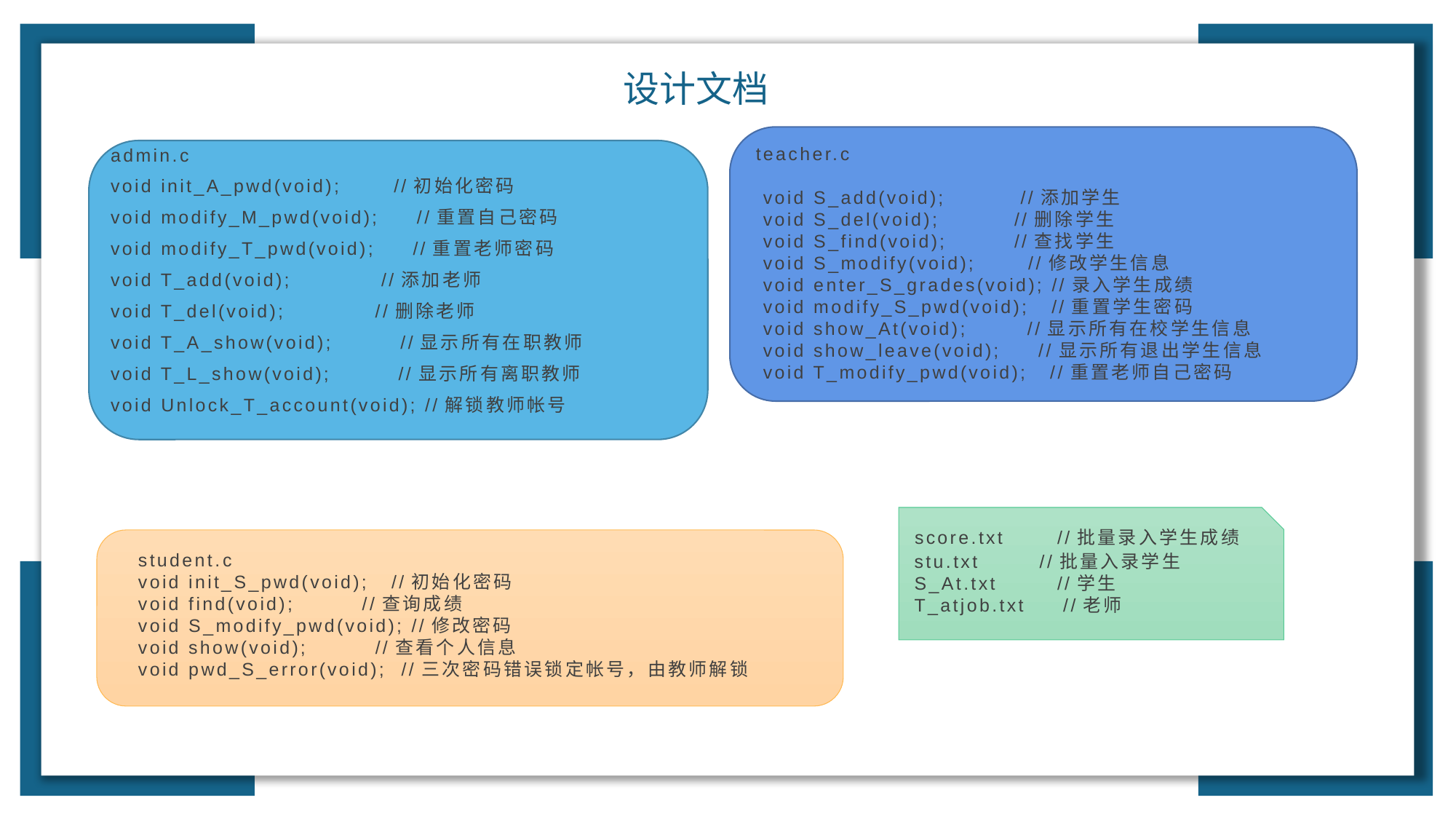

设计文档

teacher.c

 void S_add(void);          //添加学生
 void S_del(void);          //删除学生
 void S_find(void);         //查找学生
 void S_modify(void);       //修改学生信息
 void enter_S_grades(void); //录入学生成绩
 void modify_S_pwd(void);   //重置学生密码
 void show_At(void);        //显示所有在校学生信息
 void show_leave(void);     //显示所有退出学生信息
 void T_modify_pwd(void);   //重置老师自己密码

admin.c
void init_A_pwd(void);       //初始化密码
void modify_M_pwd(void);     //重置自己密码
void modify_T_pwd(void);     //重置老师密码
void T_add(void);            //添加老师
void T_del(void);            //删除老师
void T_A_show(void);         //显示所有在职教师
void T_L_show(void);         //显示所有离职教师
void Unlock_T_account(void); //解锁教师帐号

    score.txt       //批量录入学生成绩
    stu.txt        //批量入录学生
    S_At.txt        //学生
    T_atjob.txt     //老师

  student.c
  void init_S_pwd(void);   //初始化密码
  void find(void);         //查询成绩
  void S_modify_pwd(void); //修改密码
  void show(void);         //查看个人信息
  void pwd_S_error(void);  //三次密码错误锁定帐号，由教师解锁